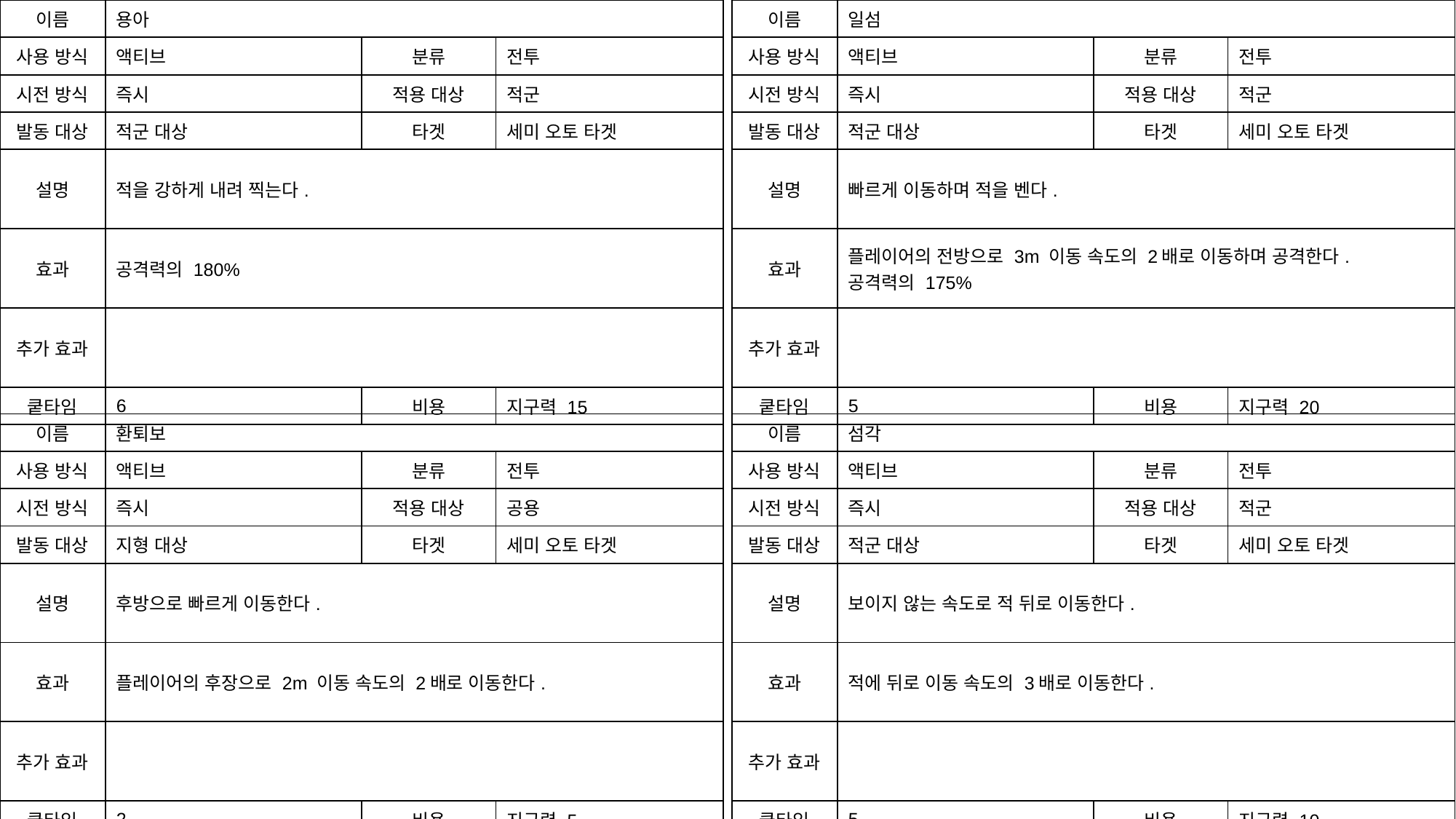

| 이름 | 용아 |  |  |
| --- | --- | --- | --- |
| 사용 방식 | 액티브 | 분류 | 전투 |
| 시전 방식 | 즉시 | 적용 대상 | 적군 |
| 발동 대상 | 적군 대상 | 타겟 | 세미 오토 타겟 |
| 설명 | 적을 강하게 내려 찍는다. |  |  |
| 효과 | 공격력의 180% |  |  |
| 추가 효과 |  |  |  |
| 쿹타임 | 6 | 비용 | 지구력 15 |
| 이름 | 일섬 |  |  |
| --- | --- | --- | --- |
| 사용 방식 | 액티브 | 분류 | 전투 |
| 시전 방식 | 즉시 | 적용 대상 | 적군 |
| 발동 대상 | 적군 대상 | 타겟 | 세미 오토 타겟 |
| 설명 | 빠르게 이동하며 적을 벤다. |  |  |
| 효과 | 플레이어의 전방으로 3m 이동 속도의 2배로 이동하며 공격한다. 공격력의 175% |  |  |
| 추가 효과 |  |  |  |
| 쿹타임 | 5 | 비용 | 지구력 20 |
| 이름 | 환퇴보 |  |  |
| --- | --- | --- | --- |
| 사용 방식 | 액티브 | 분류 | 전투 |
| 시전 방식 | 즉시 | 적용 대상 | 공용 |
| 발동 대상 | 지형 대상 | 타겟 | 세미 오토 타겟 |
| 설명 | 후방으로 빠르게 이동한다. |  |  |
| 효과 | 플레이어의 후장으로 2m 이동 속도의 2배로 이동한다. |  |  |
| 추가 효과 |  |  |  |
| 쿹타임 | 2 | 비용 | 지구력 5 |
| 이름 | 섬각 |  |  |
| --- | --- | --- | --- |
| 사용 방식 | 액티브 | 분류 | 전투 |
| 시전 방식 | 즉시 | 적용 대상 | 적군 |
| 발동 대상 | 적군 대상 | 타겟 | 세미 오토 타겟 |
| 설명 | 보이지 않는 속도로 적 뒤로 이동한다. |  |  |
| 효과 | 적에 뒤로 이동 속도의 3배로 이동한다. |  |  |
| 추가 효과 |  |  |  |
| 쿹타임 | 5 | 비용 | 지구력 10 |